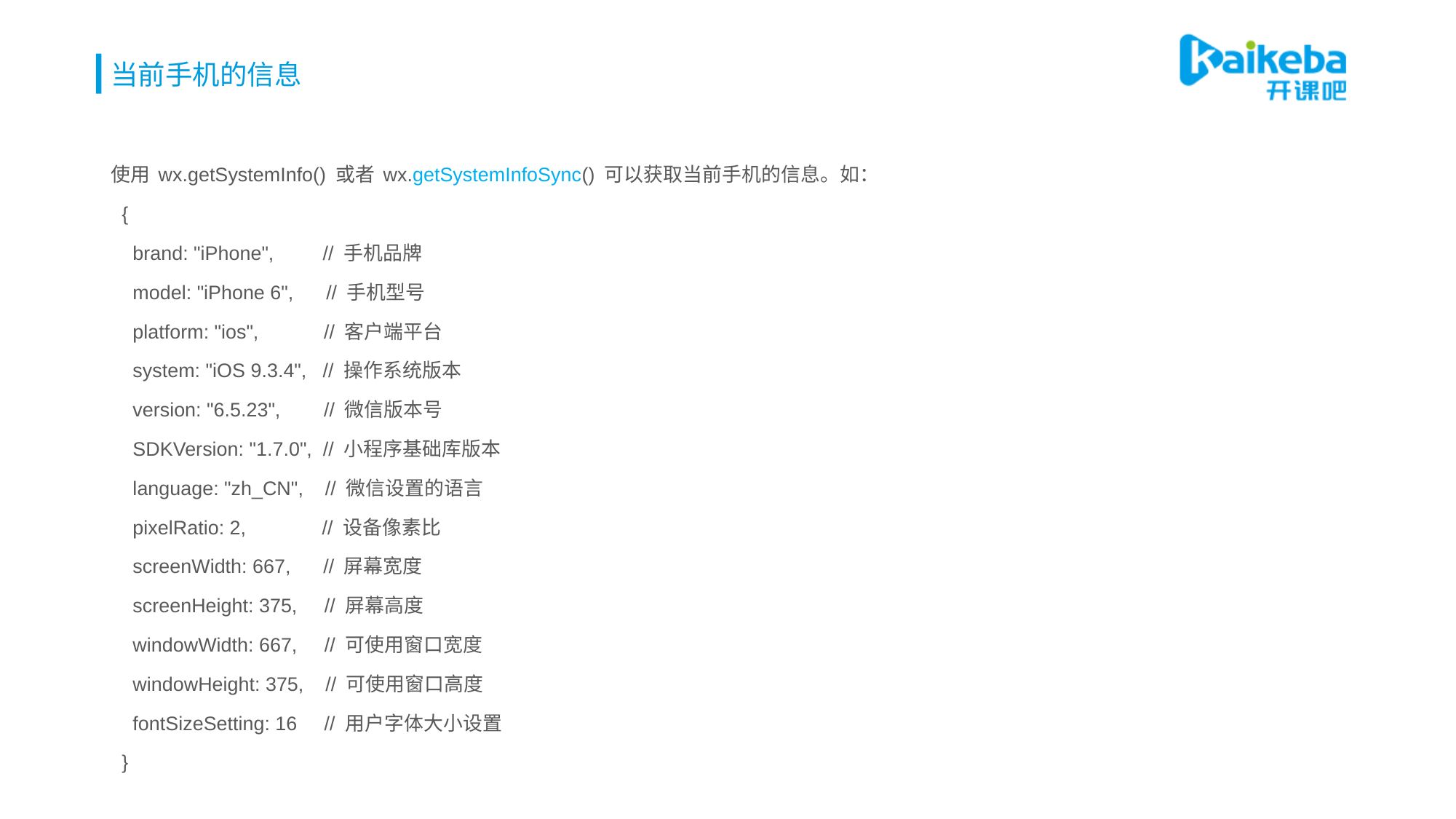

# 当前手机的信息
使用 wx.getSystemInfo() 或者 wx.getSystemInfoSync() 可以获取当前手机的信息。如：
  {
    brand: "iPhone",         // 手机品牌
    model: "iPhone 6",      // 手机型号
    platform: "ios",            // 客户端平台
    system: "iOS 9.3.4",   // 操作系统版本
    version: "6.5.23",        // 微信版本号
    SDKVersion: "1.7.0",  // 小程序基础库版本
    language: "zh_CN",    // 微信设置的语言
    pixelRatio: 2,              // 设备像素比
    screenWidth: 667,      // 屏幕宽度
    screenHeight: 375,     // 屏幕高度
    windowWidth: 667,     // 可使用窗口宽度
    windowHeight: 375,    // 可使用窗口高度
    fontSizeSetting: 16     // 用户字体大小设置
  }